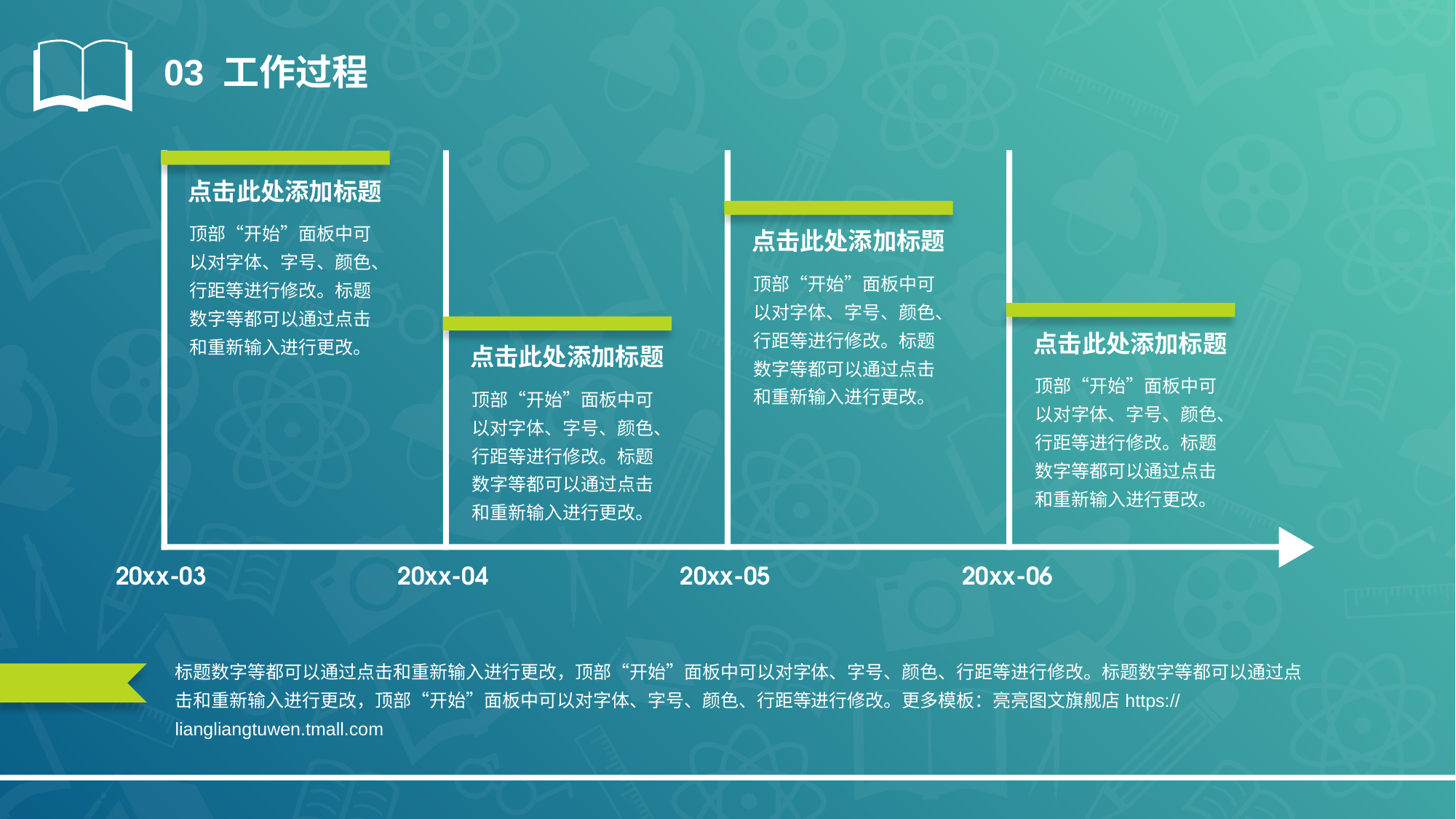

03 工作过程

点击此处添加标题
顶部“开始”面板中可以对字体、字号、颜色、行距等进行修改。标题数字等都可以通过点击和重新输入进行更改。

点击此处添加标题
顶部“开始”面板中可以对字体、字号、颜色、行距等进行修改。标题数字等都可以通过点击和重新输入进行更改。

点击此处添加标题
顶部“开始”面板中可以对字体、字号、颜色、行距等进行修改。标题数字等都可以通过点击和重新输入进行更改。

点击此处添加标题
顶部“开始”面板中可以对字体、字号、颜色、行距等进行修改。标题数字等都可以通过点击和重新输入进行更改。
20xx-03
20xx-04
20xx-05
20xx-06
标题数字等都可以通过点击和重新输入进行更改，顶部“开始”面板中可以对字体、字号、颜色、行距等进行修改。标题数字等都可以通过点击和重新输入进行更改，顶部“开始”面板中可以对字体、字号、颜色、行距等进行修改。更多模板：亮亮图文旗舰店https://liangliangtuwen.tmall.com